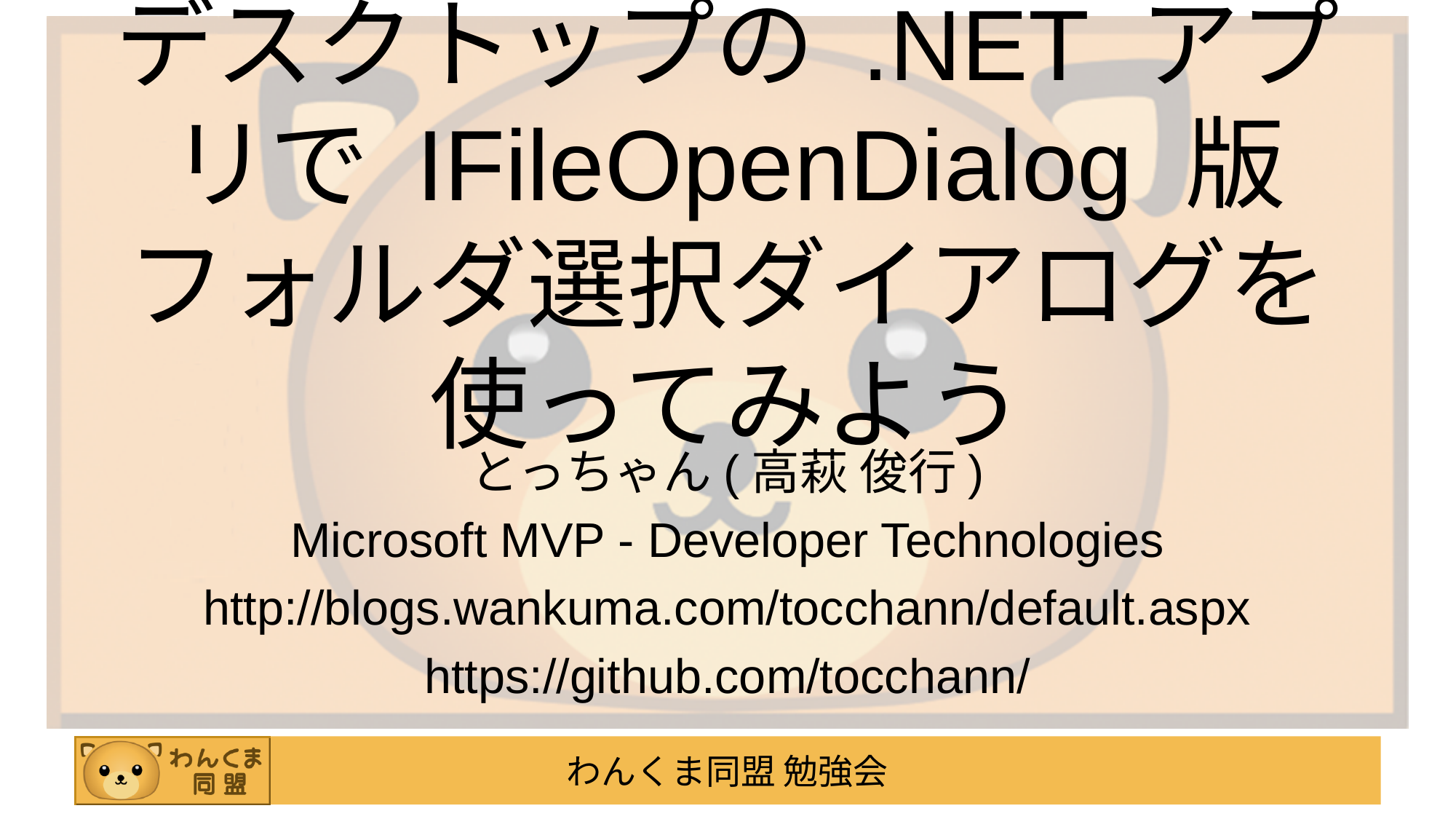

# デスクトップの .NET アプリで IFileOpenDialog 版フォルダ選択ダイアログを使ってみよう
とっちゃん(高萩 俊行)
Microsoft MVP - Developer Technologies
http://blogs.wankuma.com/tocchann/default.aspx
https://github.com/tocchann/